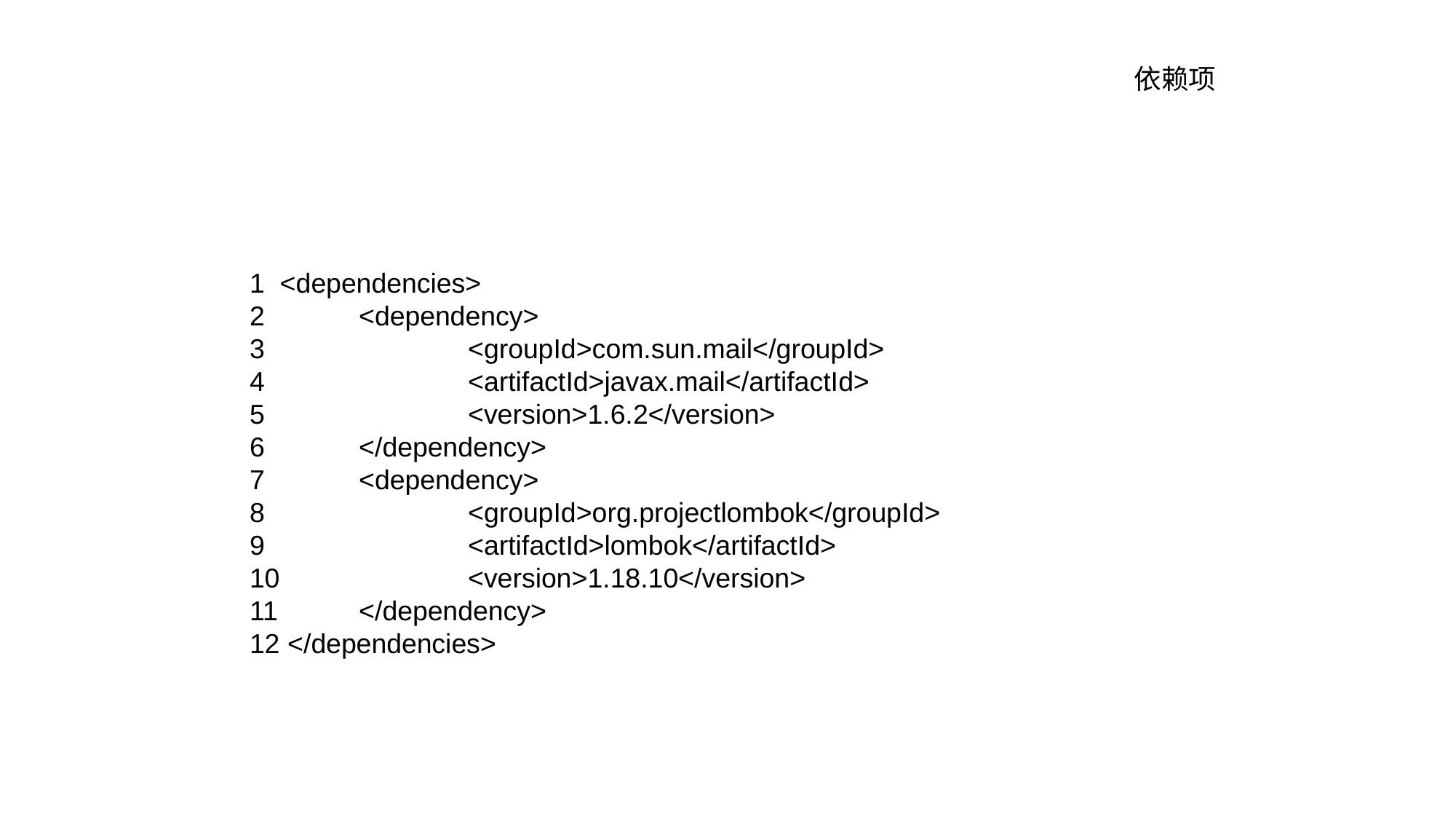

依赖项
1  <dependencies>
2  	<dependency>
3  		<groupId>com.sun.mail</groupId>
4  		<artifactId>javax.mail</artifactId>
5  		<version>1.6.2</version>
6  	</dependency>
7  	<dependency>
8  		<groupId>org.projectlombok</groupId>
9  		<artifactId>lombok</artifactId>
10 		<version>1.18.10</version>
11 	</dependency>
12 </dependencies>